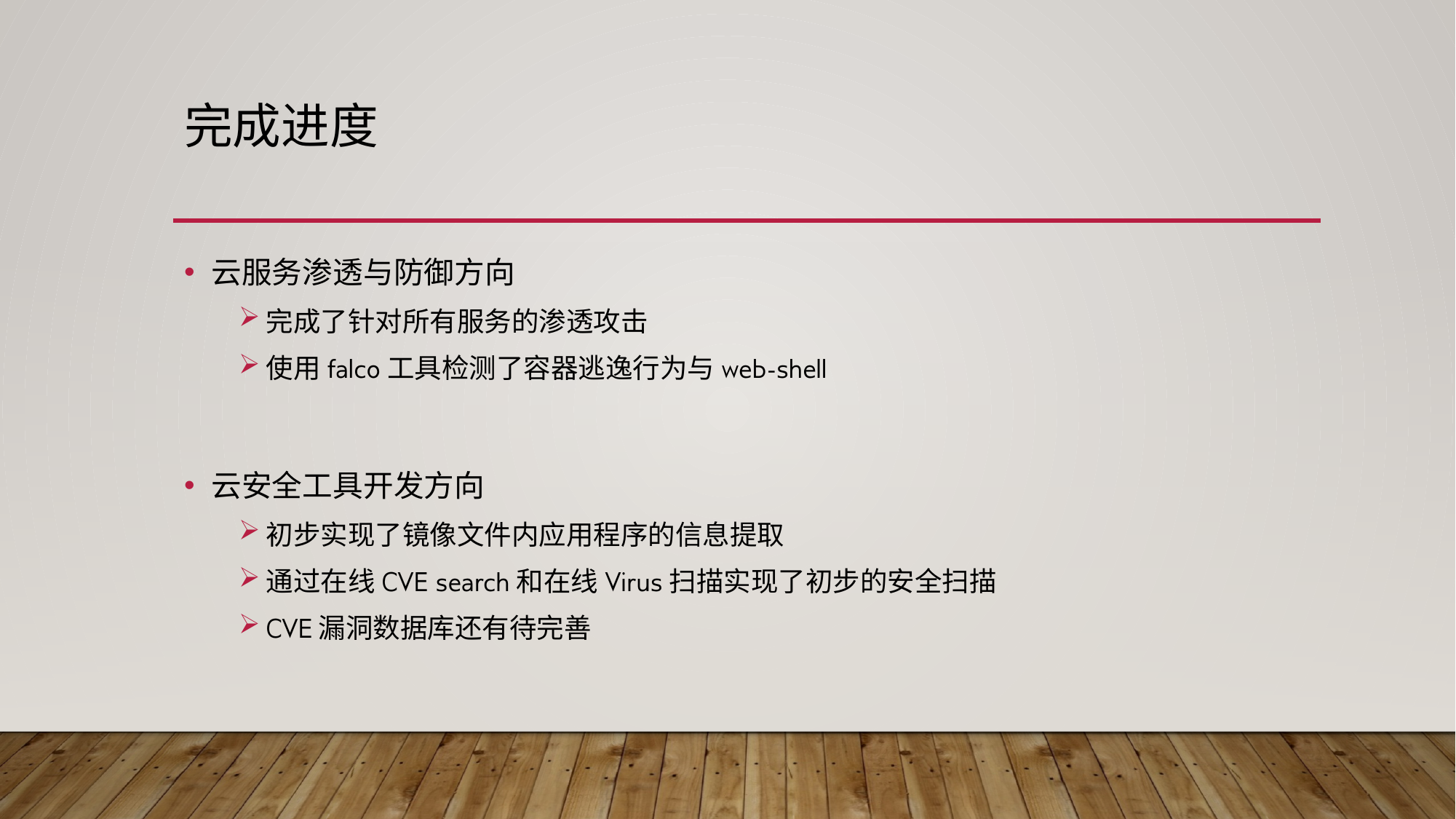

# 完成进度
云服务渗透与防御方向
完成了针对所有服务的渗透攻击
使用falco工具检测了容器逃逸行为与web-shell

云安全工具开发方向
初步实现了镜像文件内应用程序的信息提取
通过在线CVE search和在线Virus扫描实现了初步的安全扫描
CVE漏洞数据库还有待完善